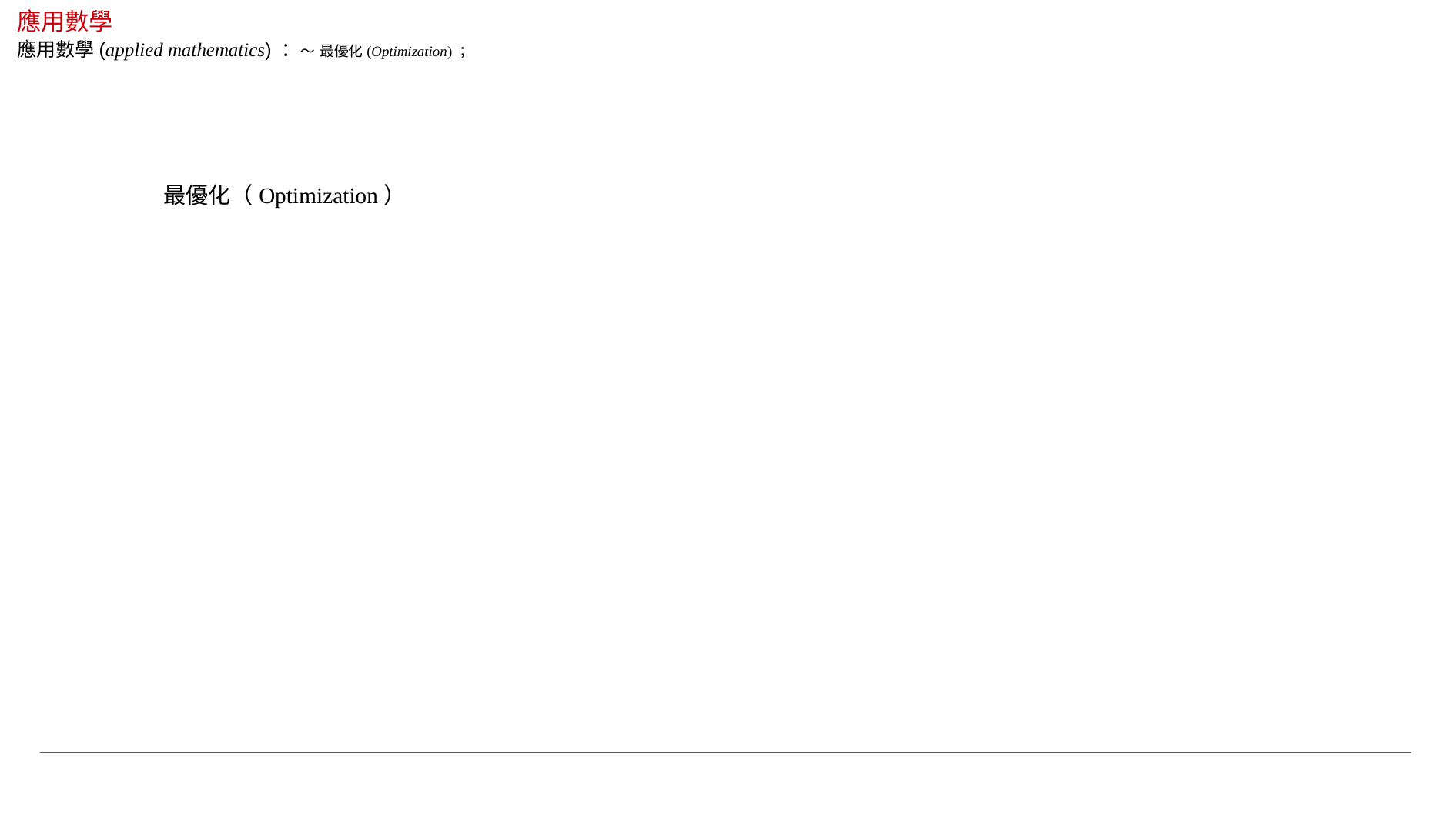

應用數學
應用數學(applied mathematics) ：～ 最優化(Optimization) ；
最優化（Optimization）